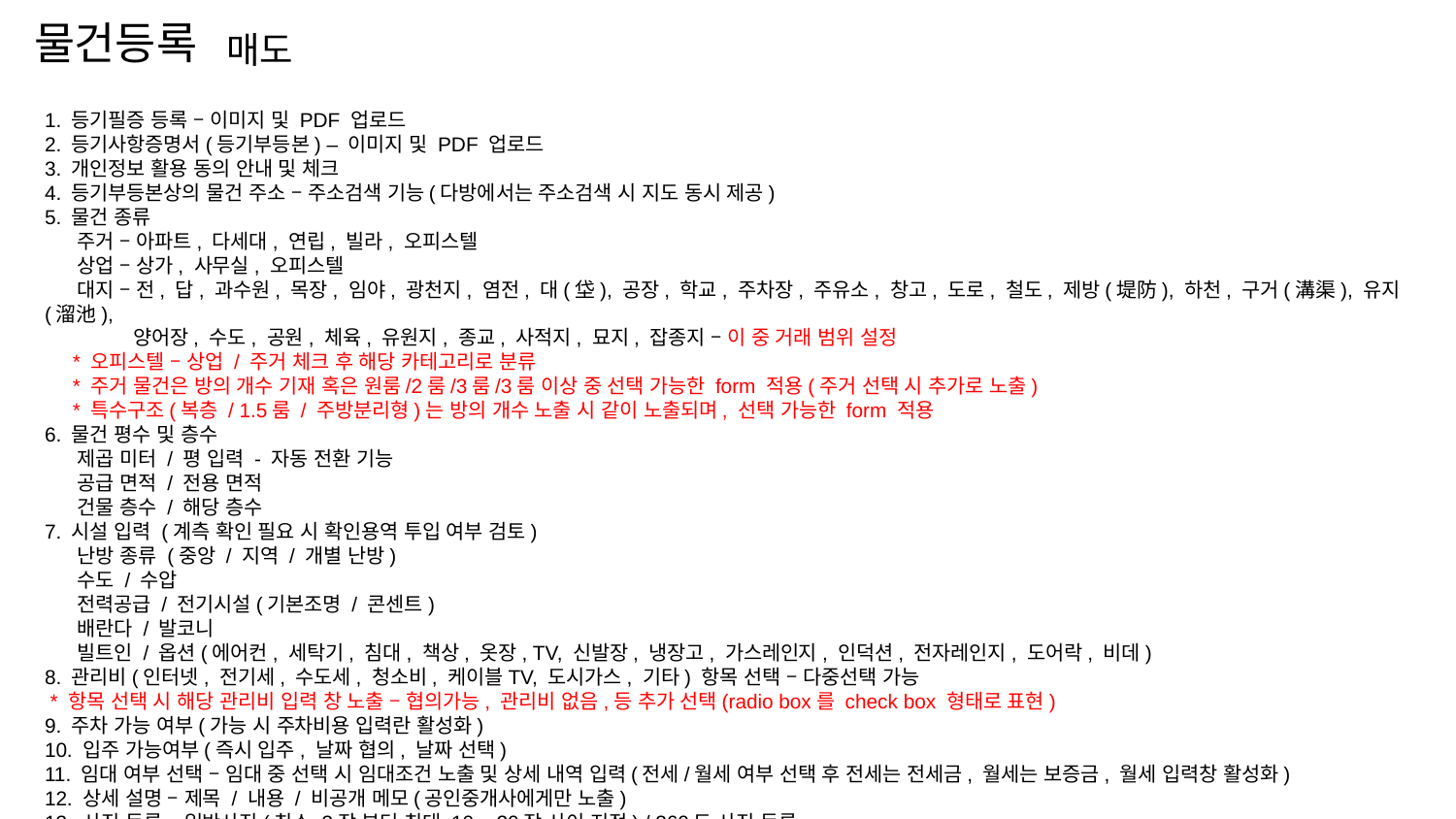

물건등록
매도
1. 등기필증 등록 – 이미지 및 PDF 업로드
2. 등기사항증명서(등기부등본) – 이미지 및 PDF 업로드
3. 개인정보 활용 동의 안내 및 체크
4. 등기부등본상의 물건 주소 – 주소검색 기능(다방에서는 주소검색 시 지도 동시 제공)
5. 물건 종류
     주거 – 아파트, 다세대, 연립, 빌라, 오피스텔
     상업 – 상가, 사무실, 오피스텔
     대지 – 전, 답, 과수원, 목장, 임야, 광천지, 염전, 대(垈), 공장, 학교, 주차장, 주유소, 창고, 도로, 철도, 제방(堤防), 하천, 구거(溝渠), 유지(溜池),
               양어장, 수도, 공원, 체육, 유원지, 종교, 사적지, 묘지, 잡종지 – 이 중 거래 범위 설정
     * 오피스텔 – 상업 / 주거 체크 후 해당 카테고리로 분류
     * 주거 물건은 방의 개수 기재 혹은 원룸/2룸/3룸/3룸 이상 중 선택 가능한 form 적용(주거 선택 시 추가로 노출)
     * 특수구조(복층 / 1.5룸 / 주방분리형)는 방의 개수 노출 시 같이 노출되며, 선택 가능한 form 적용
6. 물건 평수 및 층수
     제곱 미터 / 평 입력 - 자동 전환 기능
     공급 면적 / 전용 면적
     건물 층수 / 해당 층수
7. 시설 입력 (계측 확인 필요 시 확인용역 투입 여부 검토)
     난방 종류 (중앙 / 지역 / 개별 난방)
     수도 / 수압
     전력공급 / 전기시설(기본조명 / 콘센트)
     배란다 / 발코니
     빌트인 / 옵션(에어컨, 세탁기, 침대, 책상, 옷장, TV, 신발장, 냉장고, 가스레인지, 인덕션, 전자레인지, 도어락, 비데)
8. 관리비(인터넷, 전기세, 수도세, 청소비, 케이블TV, 도시가스, 기타) 항목 선택 – 다중선택 가능
 * 항목 선택 시 해당 관리비 입력 창 노출 – 협의가능, 관리비 없음,등 추가 선택(radio box를 check box 형태로 표현)
9. 주차 가능 여부(가능 시 주차비용 입력란 활성화)
10. 입주 가능여부(즉시 입주, 날짜 협의, 날짜 선택)
11. 임대 여부 선택 – 임대 중 선택 시 임대조건 노출 및 상세 내역 입력(전세/월세 여부 선택 후 전세는 전세금, 월세는 보증금, 월세 입력창 활성화)
12. 상세 설명 – 제목 / 내용 / 비공개 메모(공인중개사에게만 노출)
13. 사진 등록 – 일반사진(최소 3장 부터 최대 10 ~ 20장 사이 지정) / 360도 사진 등록